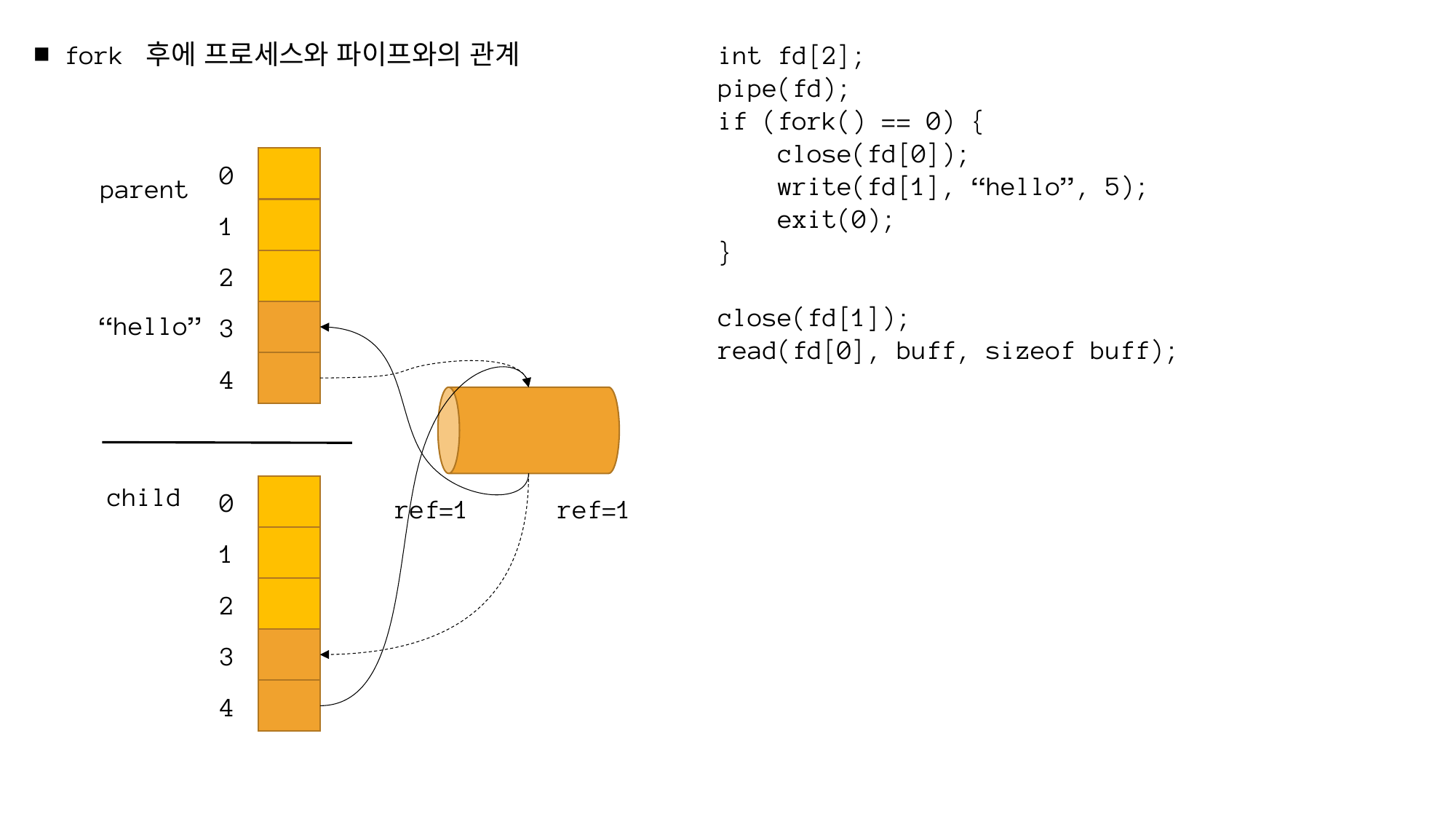

■ fork 후에 프로세스와 파이프와의 관계
int fd[2];
pipe(fd);
if (fork() == 0) {
    close(fd[0]);
    write(fd[1], “hello”, 5);
    exit(0);
}

close(fd[1]);
read(fd[0], buff, sizeof buff);

0
parent

1

2

3
“hello”

4
child

0
ref=1
ref=1

1

2

3

4